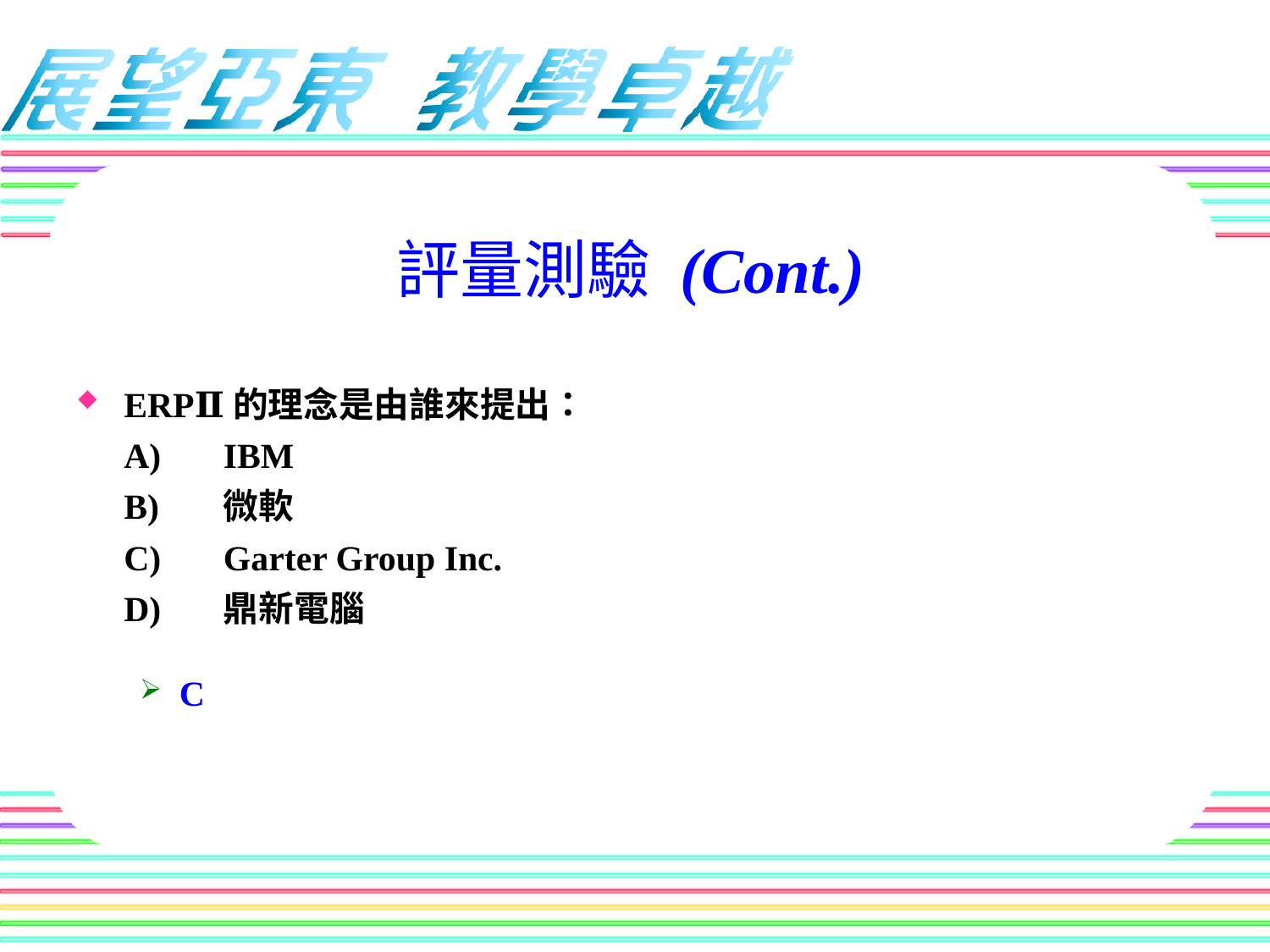

評量測驗 (Cont.)
ERPⅡ的理念是由誰來提出：
A)	IBM
B) 	微軟
C)	Garter Group Inc.
D)	鼎新電腦
C